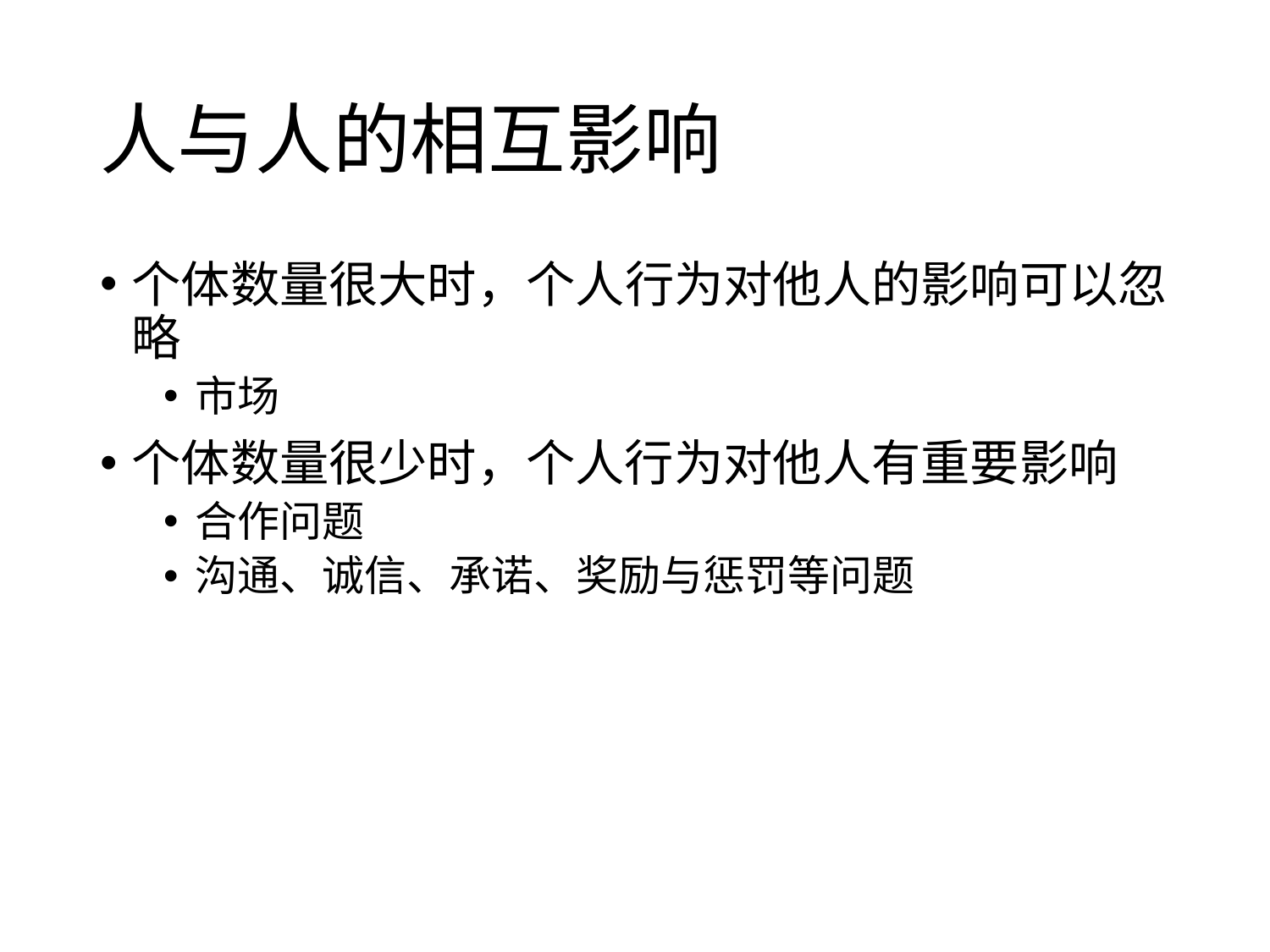

# 人与人的相互影响
个体数量很大时，个人行为对他人的影响可以忽略
市场
个体数量很少时，个人行为对他人有重要影响
合作问题
沟通、诚信、承诺、奖励与惩罚等问题